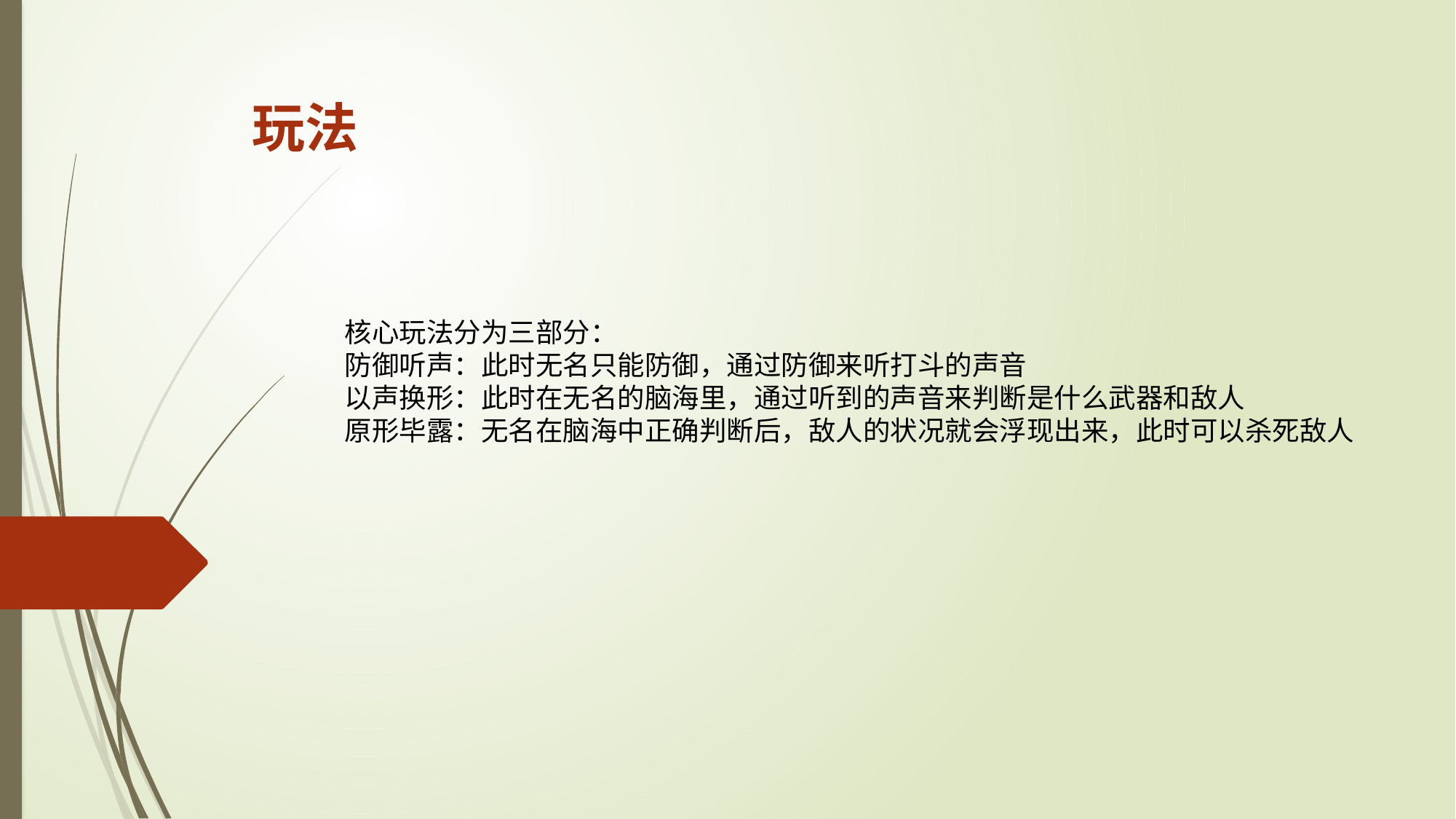

玩法
核心玩法分为三部分：
防御听声：此时无名只能防御，通过防御来听打斗的声音
以声换形：此时在无名的脑海里，通过听到的声音来判断是什么武器和敌人
原形毕露：无名在脑海中正确判断后，敌人的状况就会浮现出来，此时可以杀死敌人